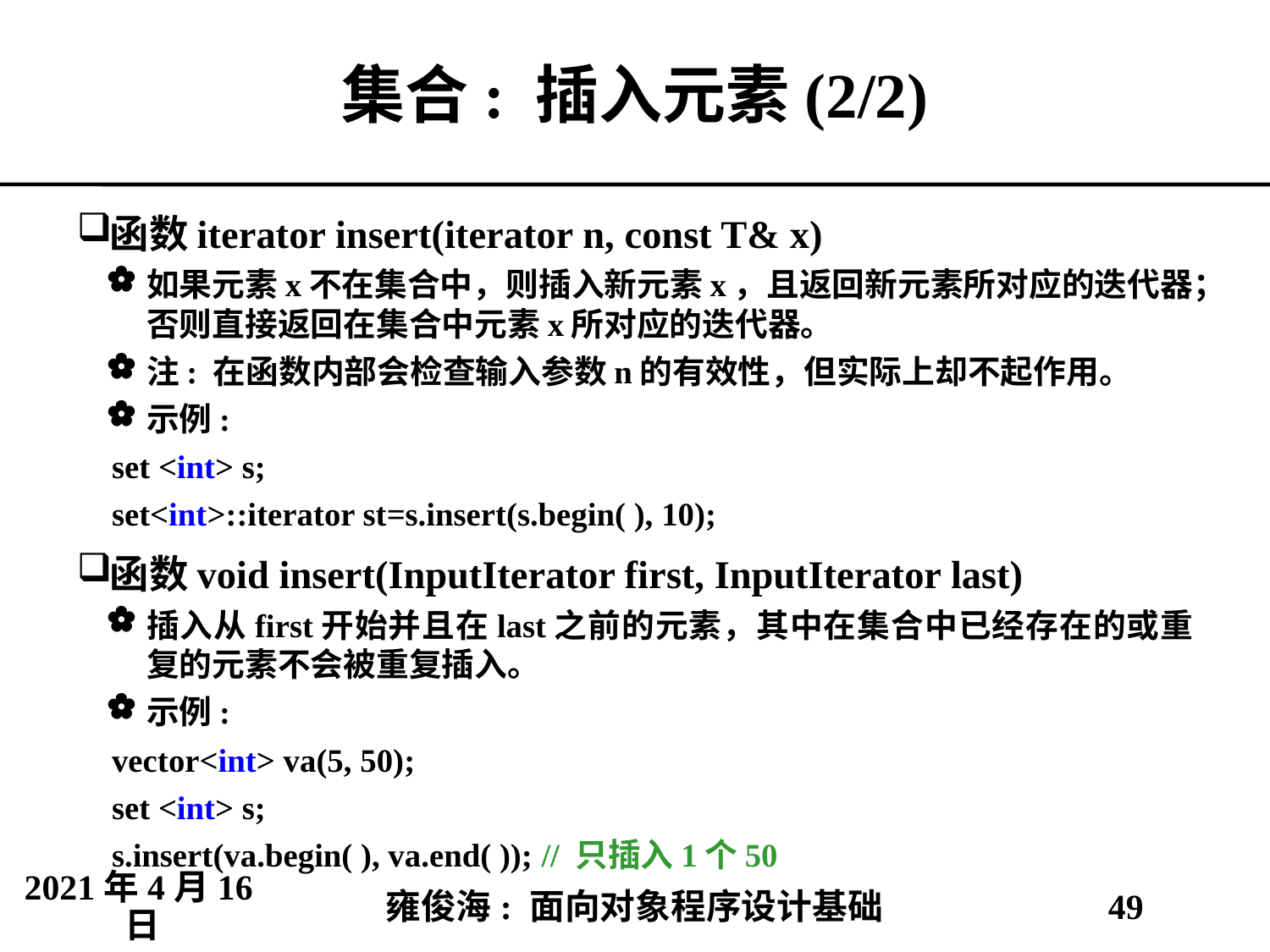

# 集合: 插入元素(2/2)

函数iterator insert(iterator n, const T& x)
如果元素x不在集合中，则插入新元素x，且返回新元素所对应的迭代器；否则直接返回在集合中元素x所对应的迭代器。
注: 在函数内部会检查输入参数n的有效性，但实际上却不起作用。
示例:
set <int> s;
set<int>::iterator st=s.insert(s.begin( ), 10);
函数void insert(InputIterator first, InputIterator last)
插入从first开始并且在last之前的元素，其中在集合中已经存在的或重复的元素不会被重复插入。
示例:
vector<int> va(5, 50);
set <int> s;
s.insert(va.begin( ), va.end( )); // 只插入1个50
2021年4月16日
雍俊海: 面向对象程序设计基础
49